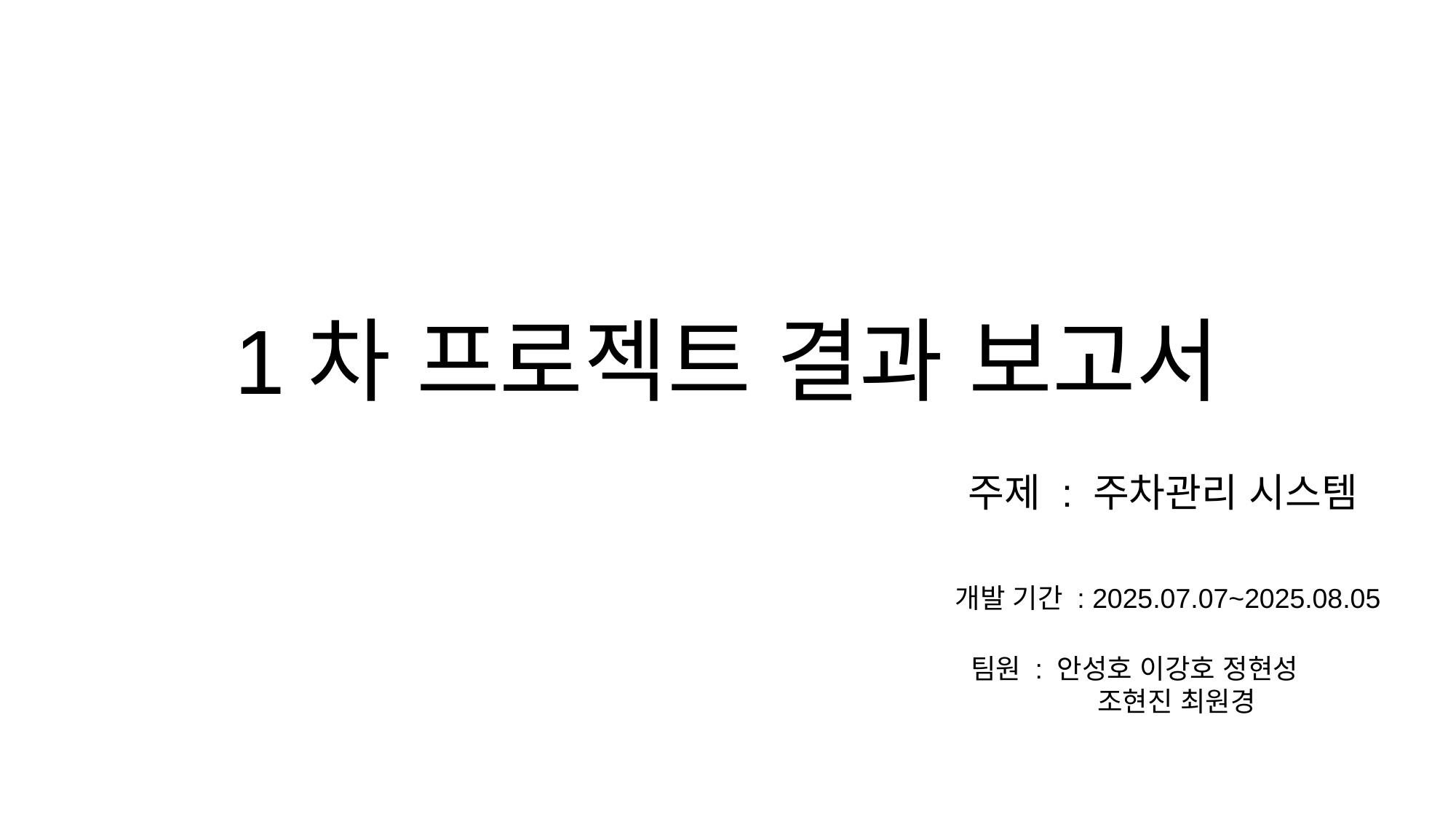

# 1차 프로젝트 결과 보고서
주제 : 주차관리 시스템
개발 기간 : 2025.07.07~2025.08.05
팀원 : 안성호 이강호 정현성            조현진 최원경